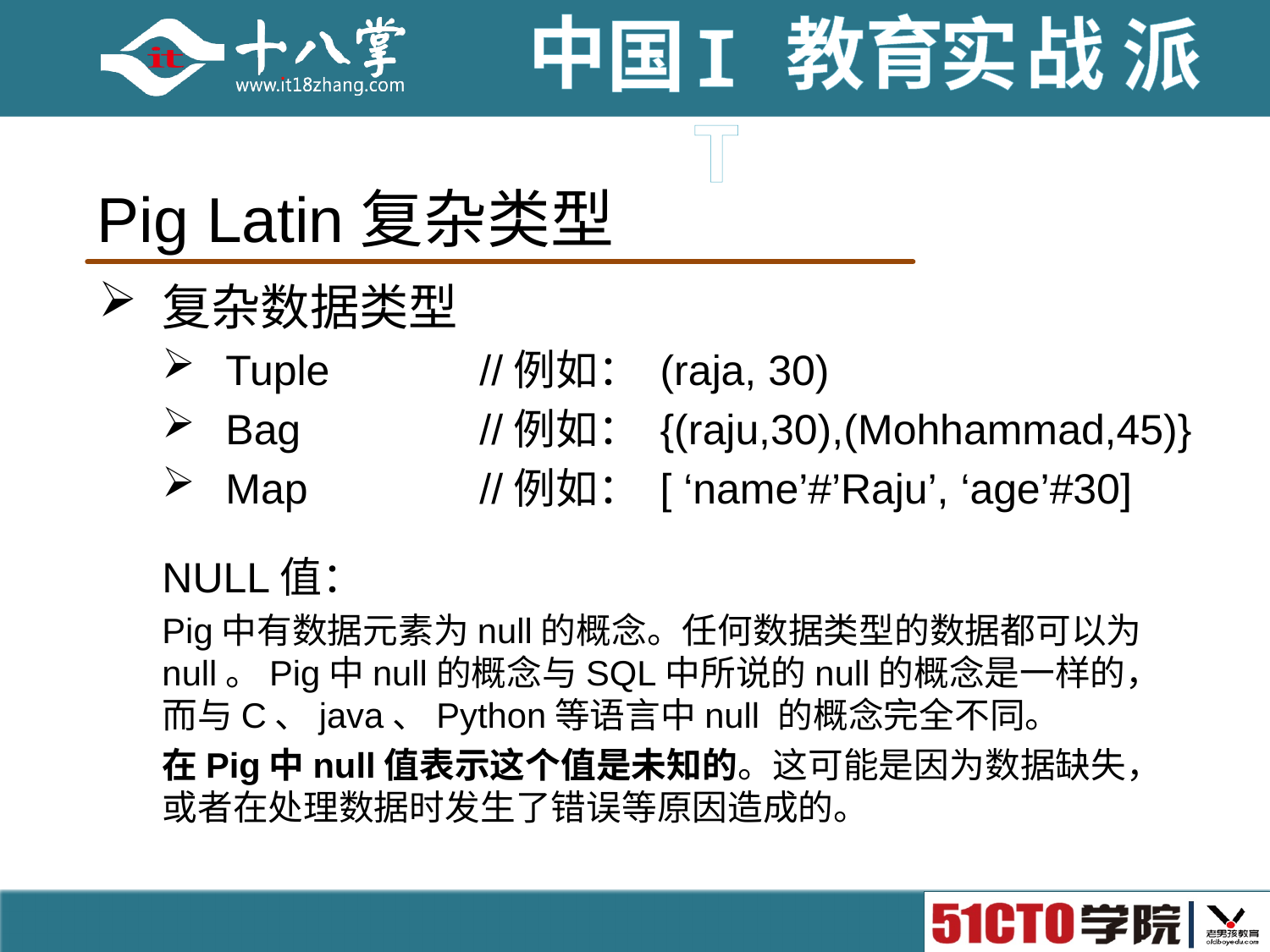

# Pig Latin复杂类型
复杂数据类型
Tuple		//例如： (raja, 30)
Bag		//例如： {(raju,30),(Mohhammad,45)}
Map		//例如： [ ‘name’#’Raju’, ‘age’#30]

NULL值：
Pig中有数据元素为null的概念。任何数据类型的数据都可以为null。Pig中null的概念与SQL中所说的null的概念是一样的，而与C、java、Python等语言中null 的概念完全不同。
在Pig中null值表示这个值是未知的。这可能是因为数据缺失，或者在处理数据时发生了错误等原因造成的。